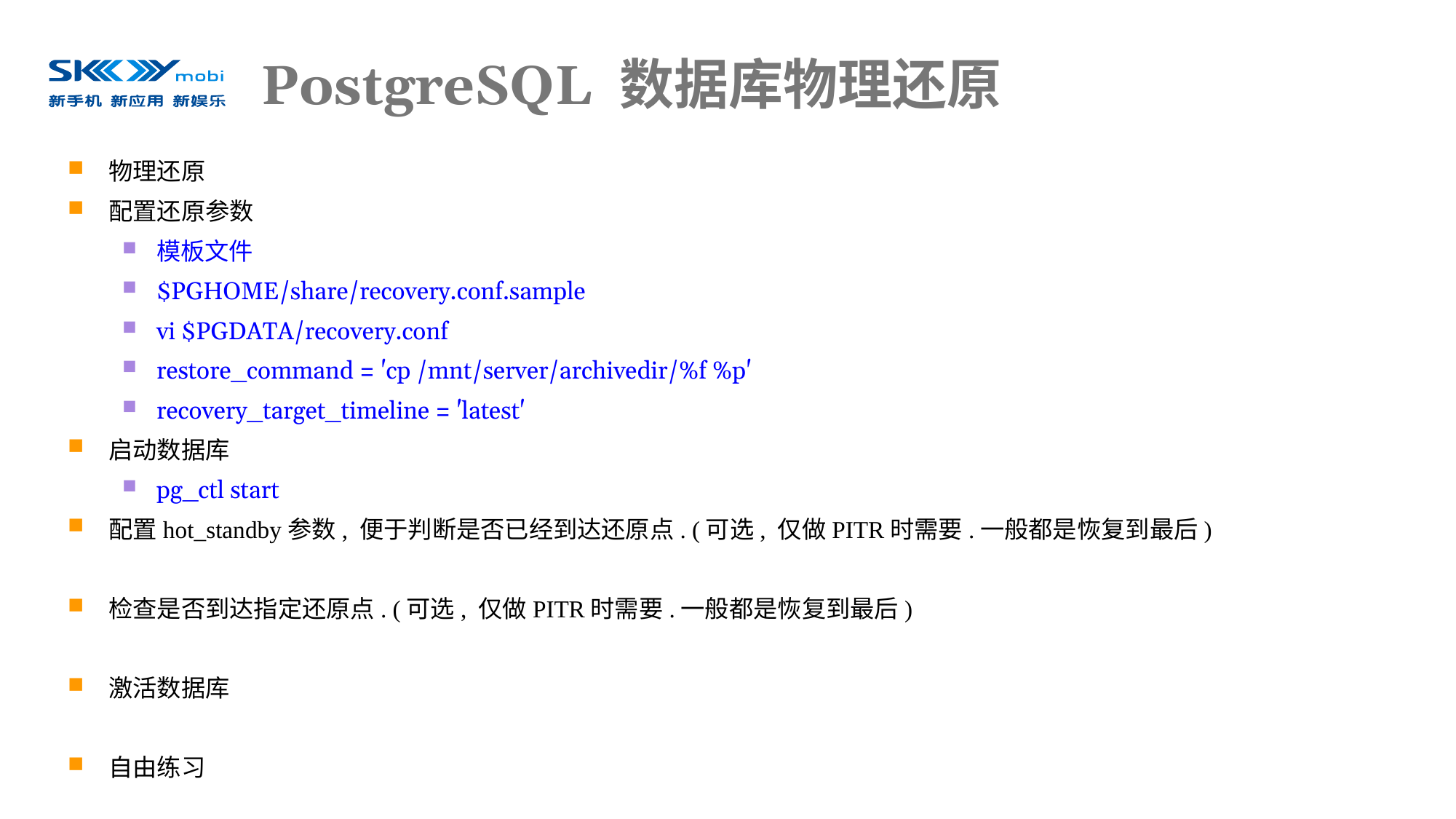

# PostgreSQL 数据库物理还原
物理还原
配置还原参数
模板文件
$PGHOME/share/recovery.conf.sample
vi $PGDATA/recovery.conf
restore_command = 'cp /mnt/server/archivedir/%f %p'
recovery_target_timeline = 'latest'
启动数据库
pg_ctl start
配置hot_standby参数, 便于判断是否已经到达还原点. (可选, 仅做PITR时需要.一般都是恢复到最后)

检查是否到达指定还原点. (可选, 仅做PITR时需要.一般都是恢复到最后)

激活数据库

自由练习